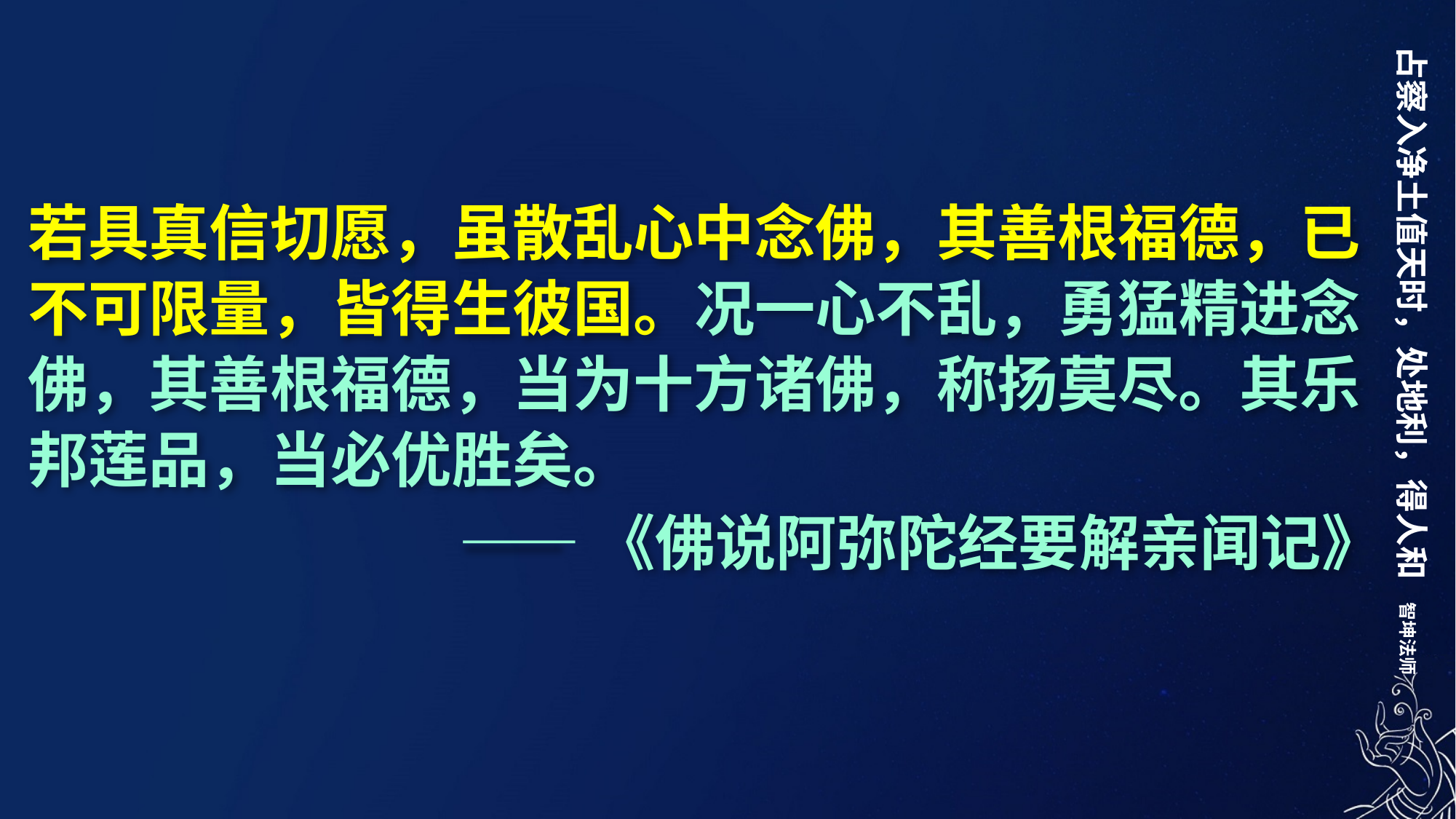

若具真信切愿，虽散乱心中念佛，其善根福德，已不可限量，皆得生彼国。况一心不乱，勇猛精进念佛，其善根福德，当为十方诸佛，称扬莫尽。其乐邦莲品，当必优胜矣。
——《佛说阿弥陀经要解亲闻记》